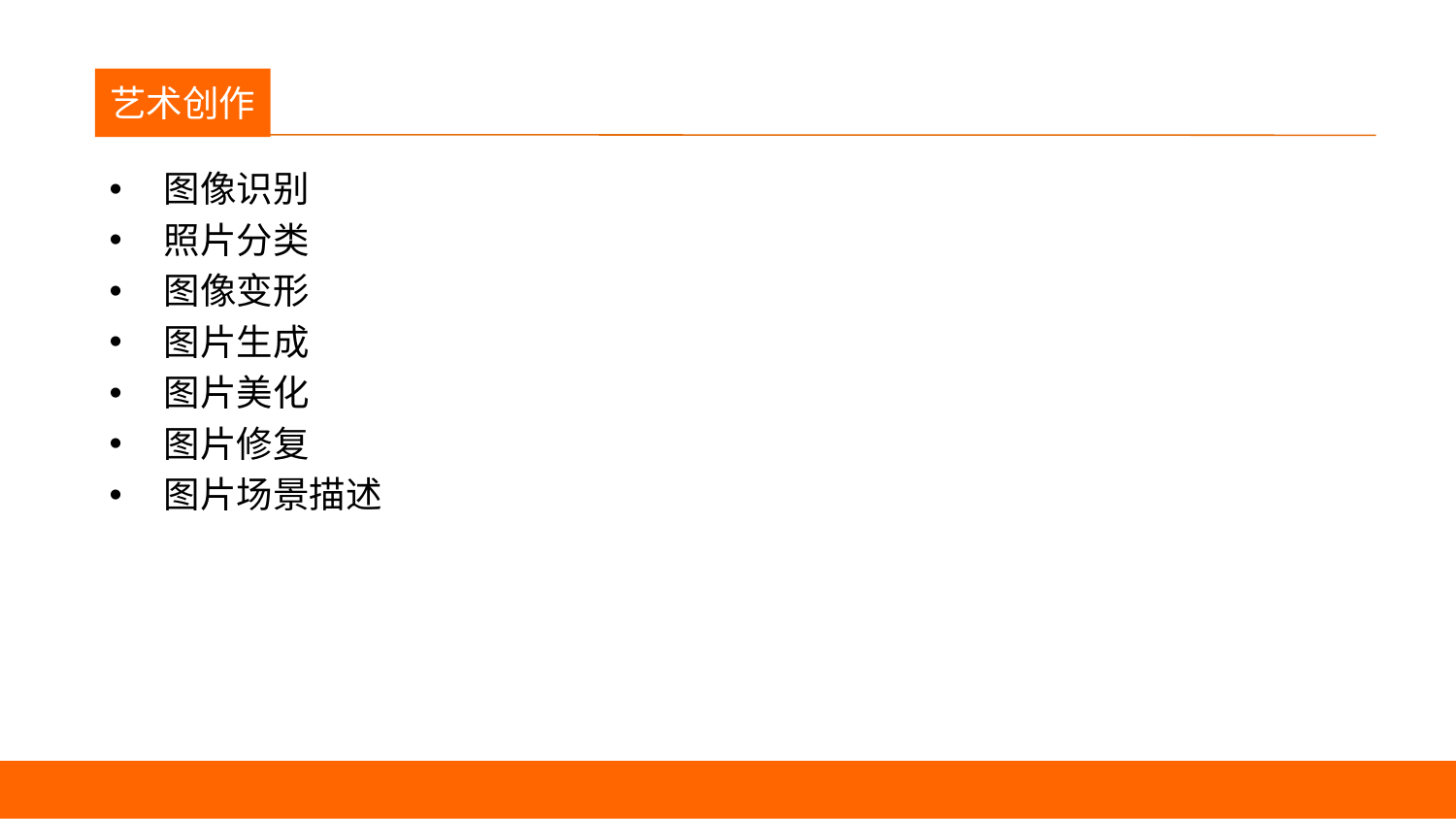

议程
艺术创作

图像识别
照片分类
图像变形
图片生成
图片美化
图片修复
图片场景描述